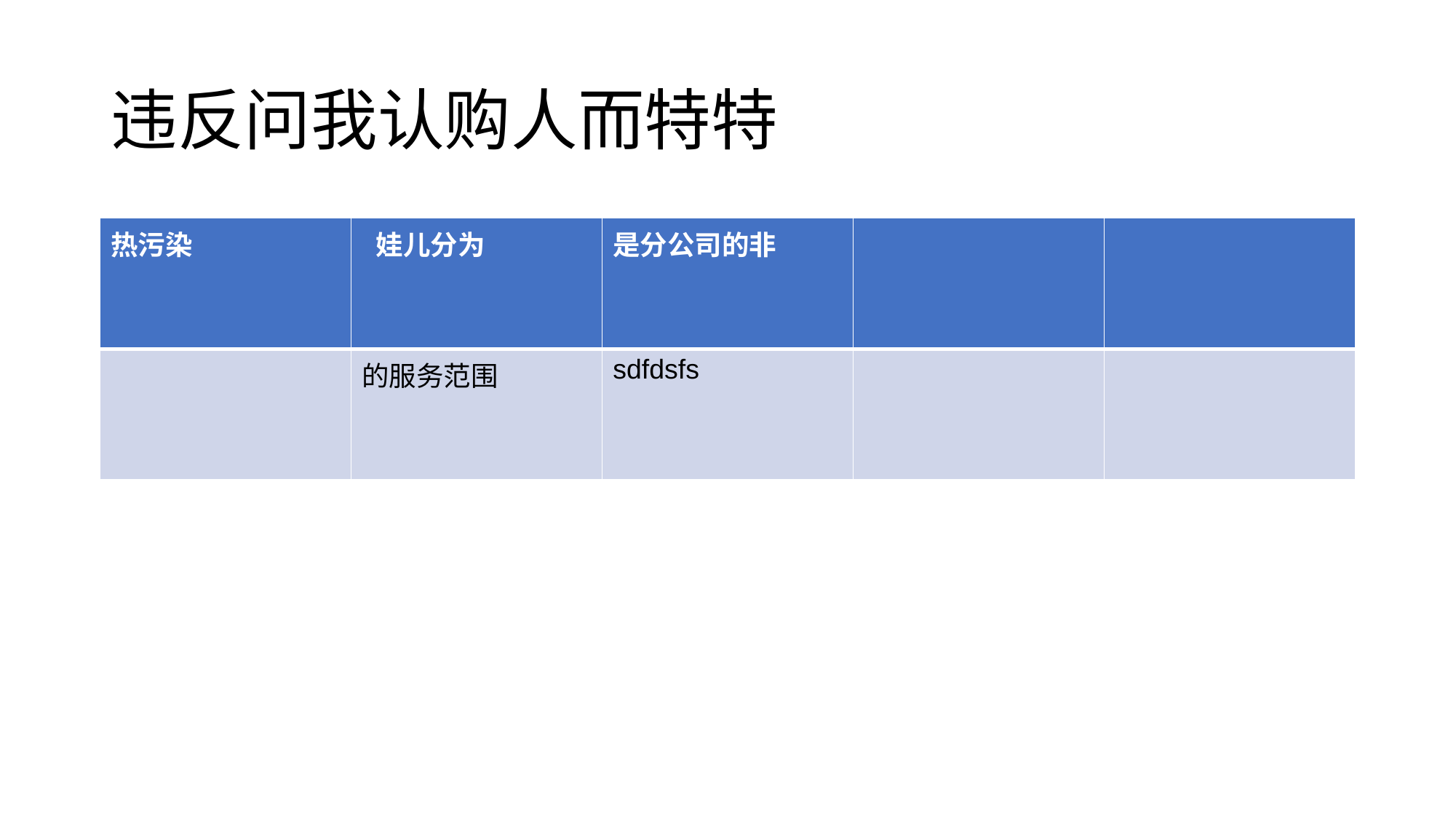

# 违反问我认购人而特特
| 热污染 | 娃儿分为 | 是分公司的非 |  |  |
| --- | --- | --- | --- | --- |
|  | 的服务范围 | sdfdsfs |  |  |